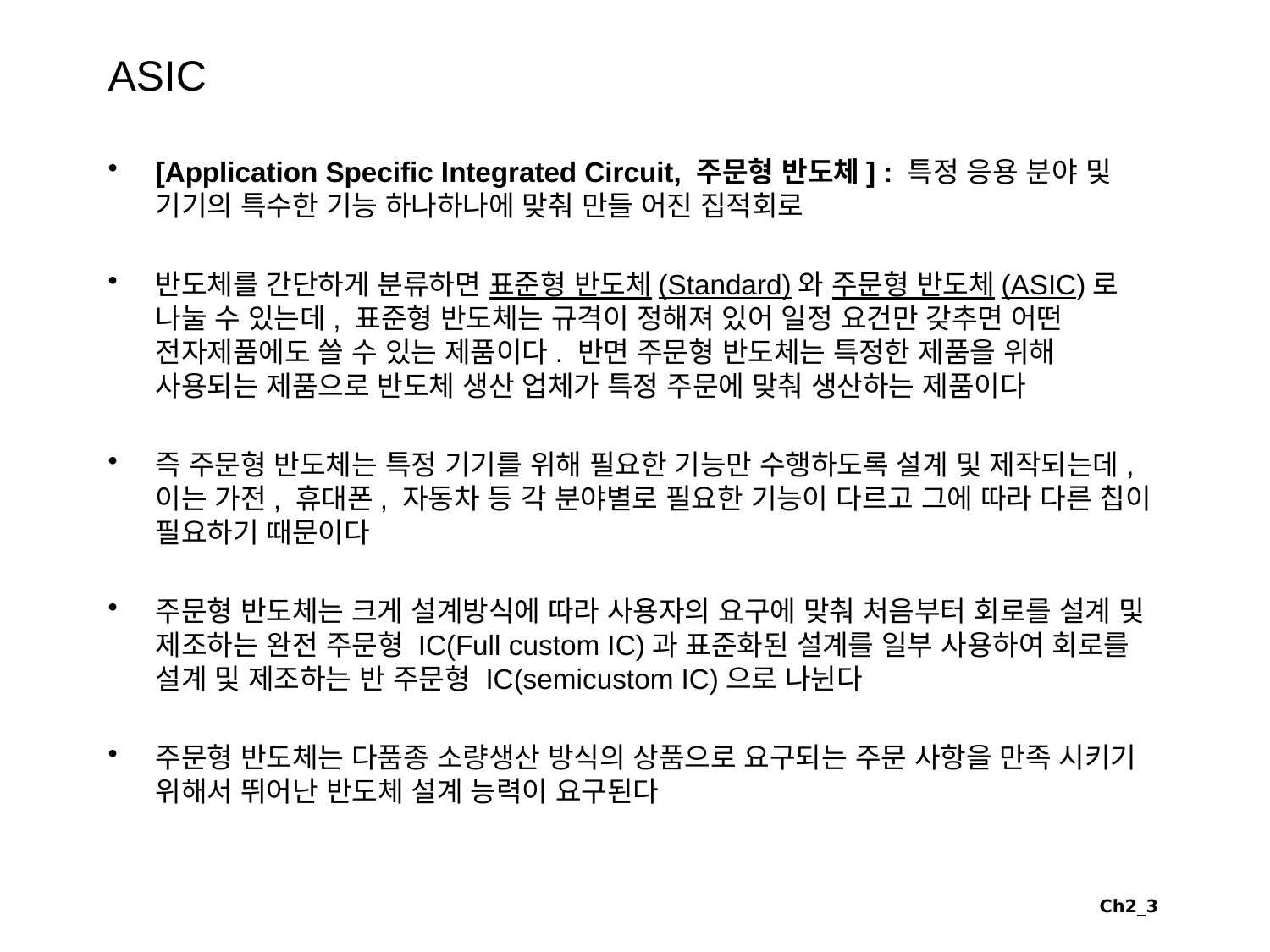

# ASIC
[Application Specific Integrated Circuit, 주문형 반도체] : 특정 응용 분야 및 기기의 특수한 기능 하나하나에 맞춰 만들 어진 집적회로

반도체를 간단하게 분류하면 표준형 반도체(Standard)와 주문형 반도체(ASIC)로 나눌 수 있는데, 표준형 반도체는 규격이 정해져 있어 일정 요건만 갖추면 어떤 전자제품에도 쓸 수 있는 제품이다. 반면 주문형 반도체는 특정한 제품을 위해 사용되는 제품으로 반도체 생산 업체가 특정 주문에 맞춰 생산하는 제품이다

즉 주문형 반도체는 특정 기기를 위해 필요한 기능만 수행하도록 설계 및 제작되는데, 이는 가전, 휴대폰, 자동차 등 각 분야별로 필요한 기능이 다르고 그에 따라 다른 칩이 필요하기 때문이다

주문형 반도체는 크게 설계방식에 따라 사용자의 요구에 맞춰 처음부터 회로를 설계 및 제조하는 완전 주문형 IC(Full custom IC)과 표준화된 설계를 일부 사용하여 회로를 설계 및 제조하는 반 주문형 IC(semicustom IC)으로 나뉜다

주문형 반도체는 다품종 소량생산 방식의 상품으로 요구되는 주문 사항을 만족 시키기 위해서 뛰어난 반도체 설계 능력이 요구된다
Ch2_3